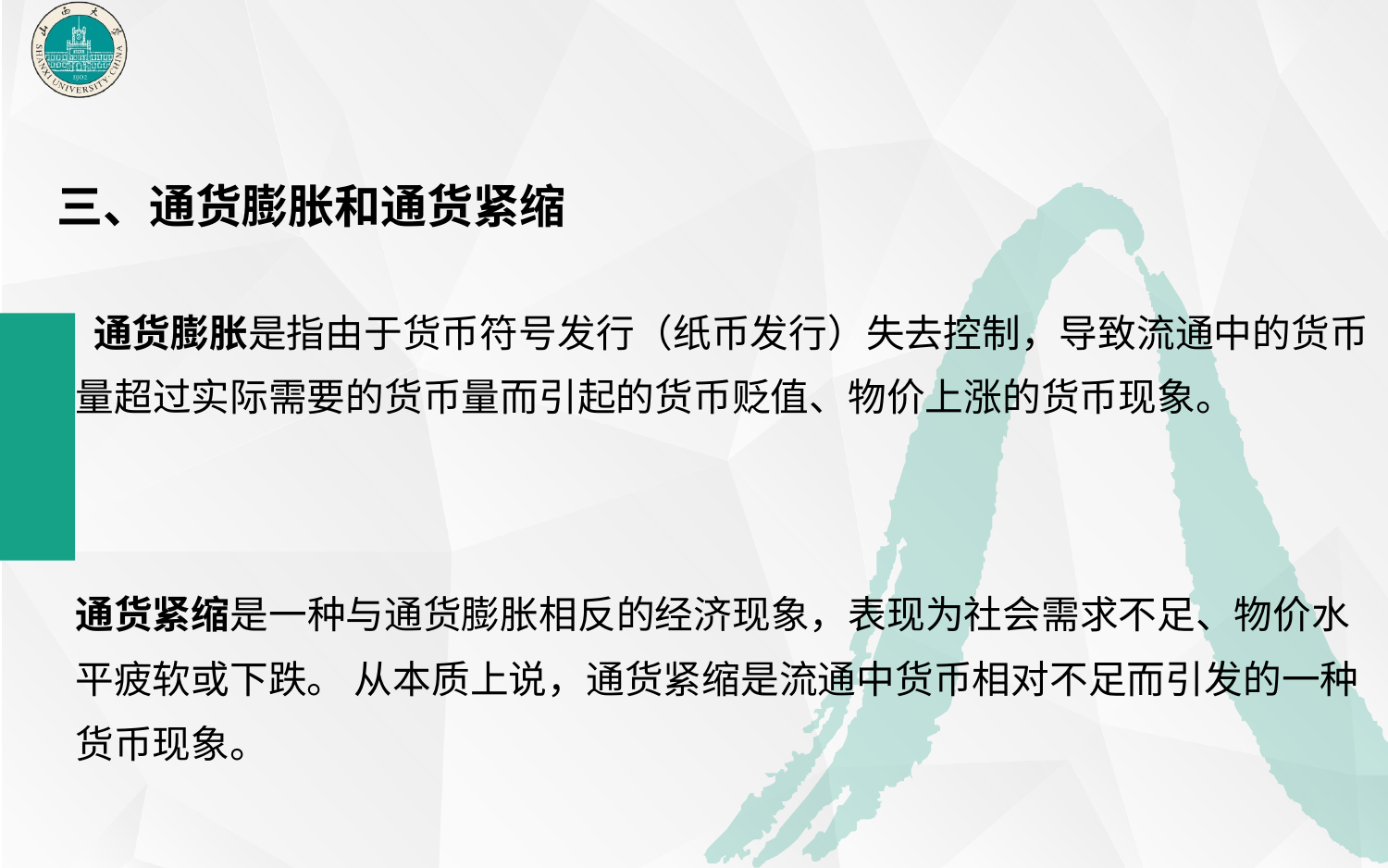

三、通货膨胀和通货紧缩

 通货膨胀是指由于货币符号发行（纸币发行）失去控制，导致流通中的货币量超过实际需要的货币量而引起的货币贬值、物价上涨的货币现象。

通货紧缩是一种与通货膨胀相反的经济现象，表现为社会需求不足、物价水平疲软或下跌。 从本质上说，通货紧缩是流通中货币相对不足而引发的一种货币现象。